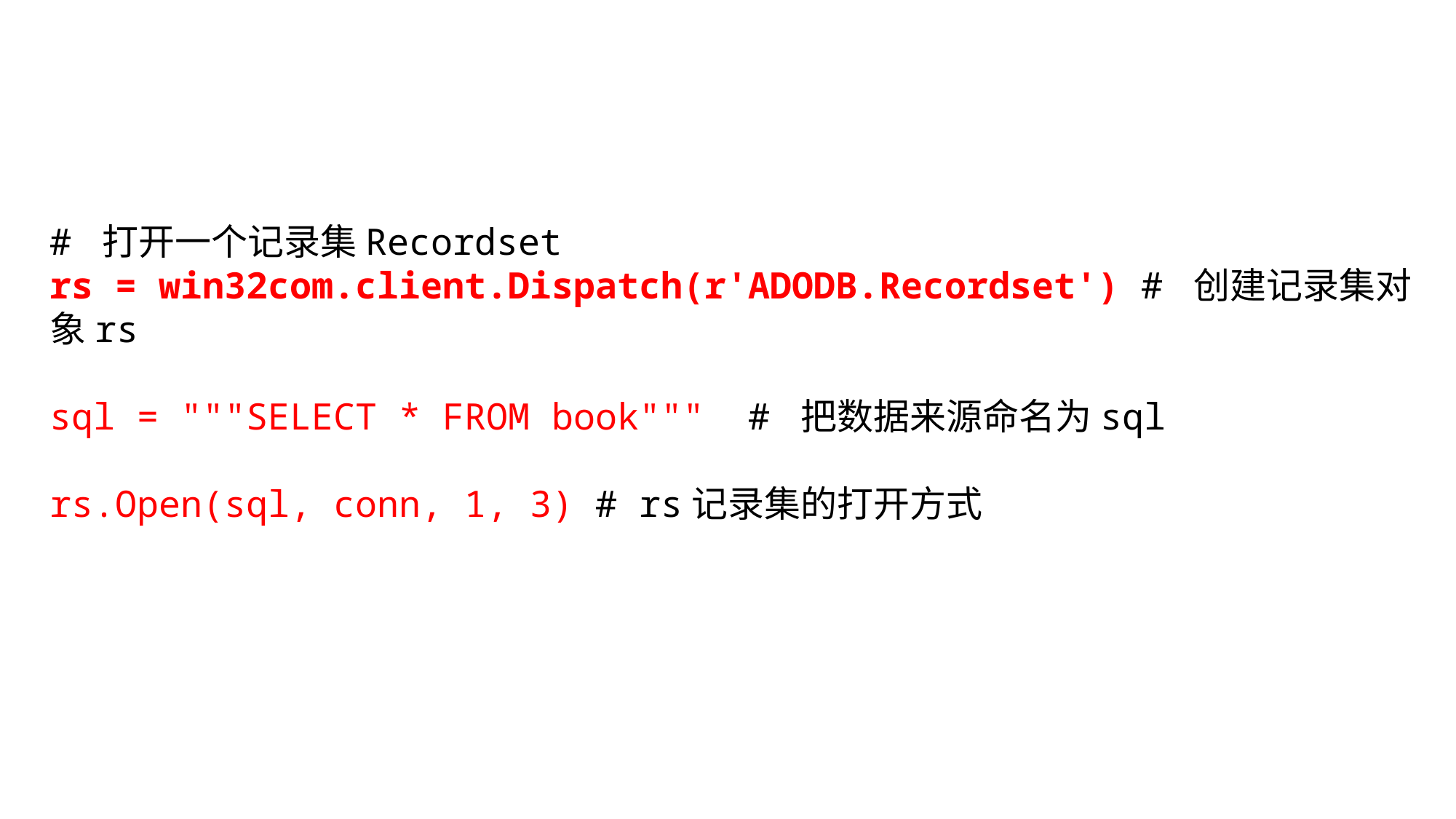

#
# 打开一个记录集Recordset
rs = win32com.client.Dispatch(r'ADODB.Recordset') # 创建记录集对象rs

sql = """SELECT * FROM book"""  # 把数据来源命名为sql

rs.Open(sql, conn, 1, 3) # rs记录集的打开方式